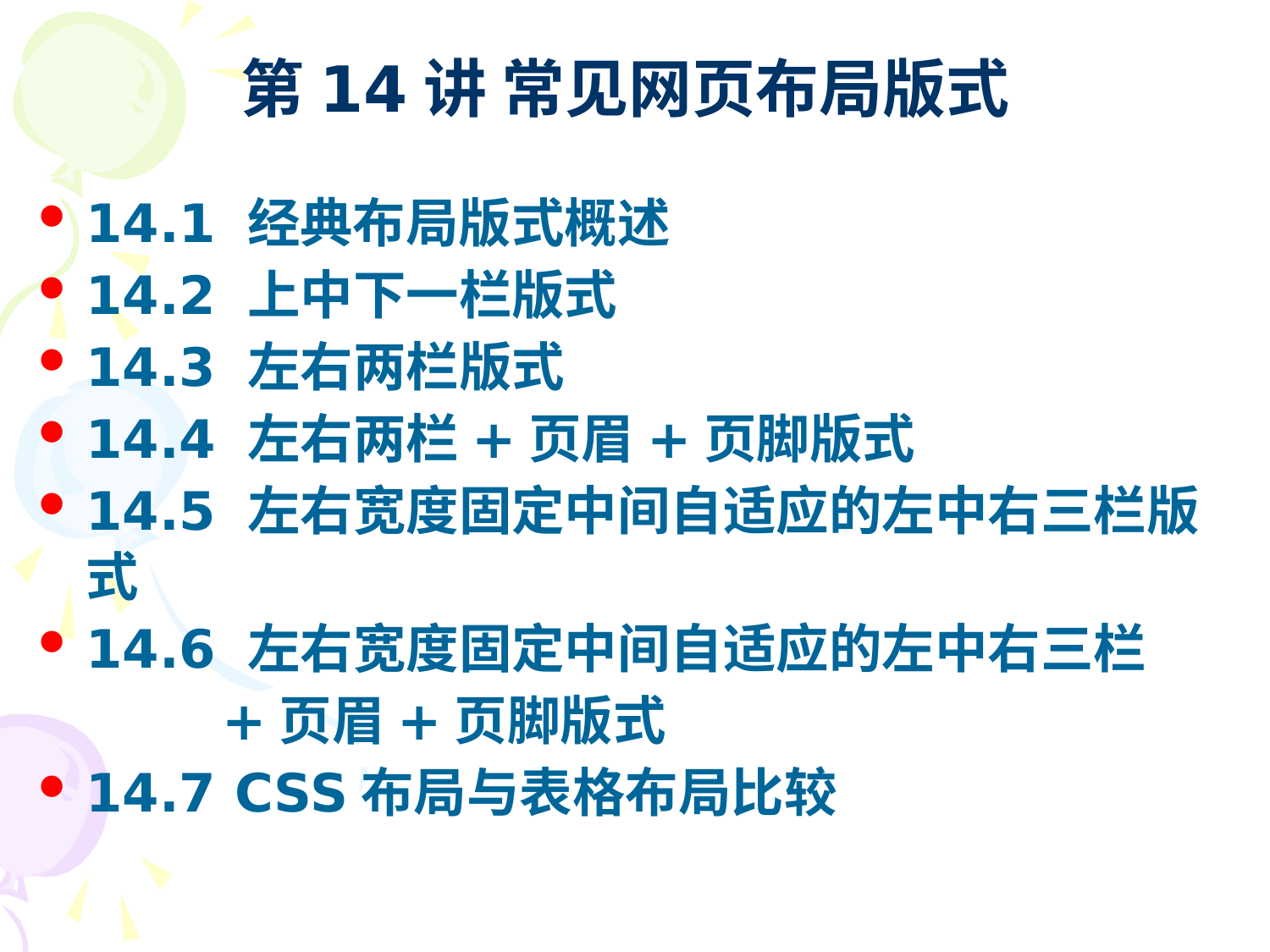

# 第14讲 常见网页布局版式
14.1 经典布局版式概述
14.2 上中下一栏版式
14.3 左右两栏版式
14.4 左右两栏+页眉+页脚版式
14.5 左右宽度固定中间自适应的左中右三栏版式
14.6 左右宽度固定中间自适应的左中右三栏
          +页眉+页脚版式
14.7 CSS布局与表格布局比较